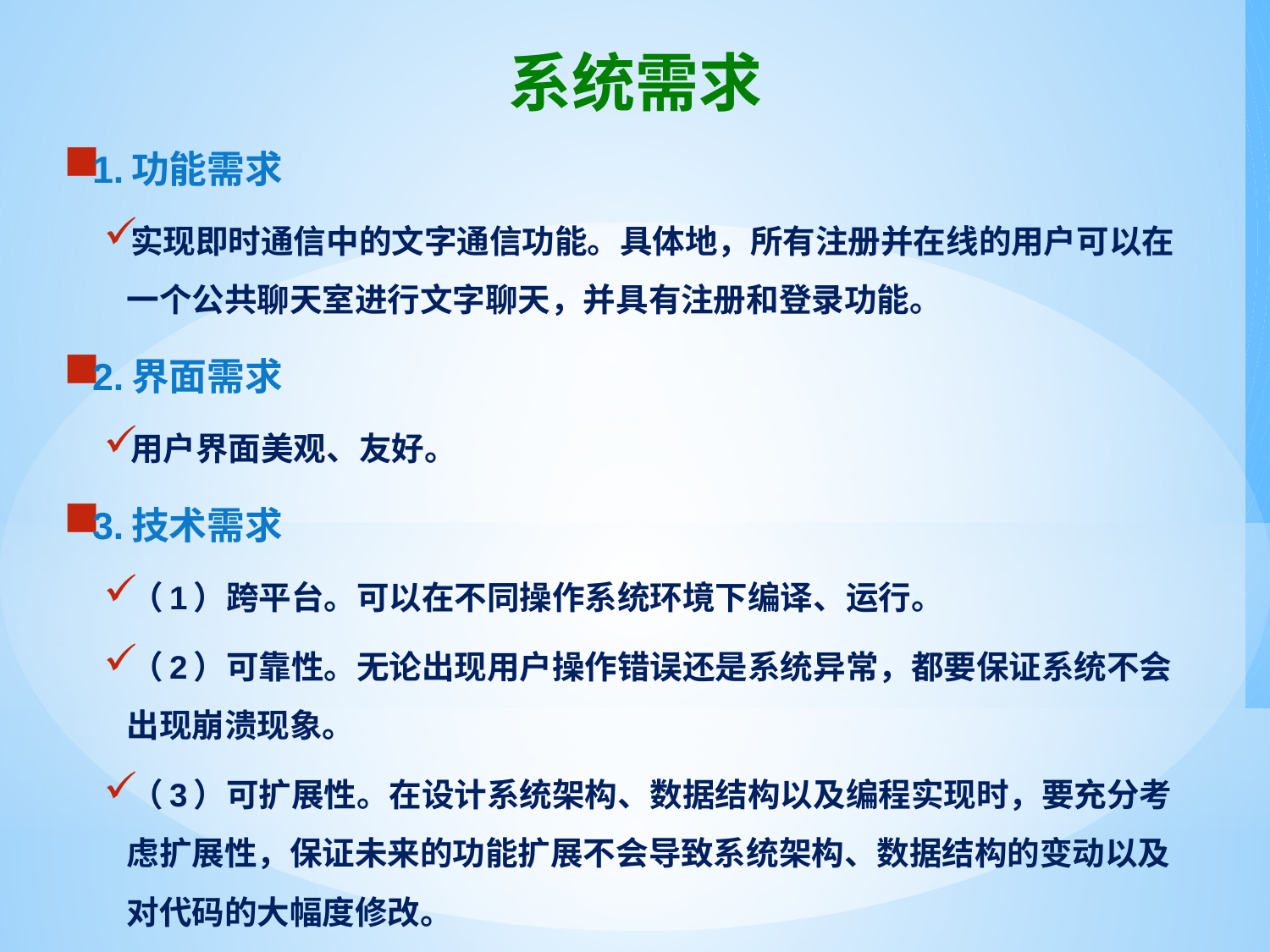

# 系统需求
1.功能需求
实现即时通信中的文字通信功能。具体地，所有注册并在线的用户可以在一个公共聊天室进行文字聊天，并具有注册和登录功能。
2.界面需求
用户界面美观、友好。
3.技术需求
（1）跨平台。可以在不同操作系统环境下编译、运行。
（2）可靠性。无论出现用户操作错误还是系统异常，都要保证系统不会出现崩溃现象。
（3）可扩展性。在设计系统架构、数据结构以及编程实现时，要充分考虑扩展性，保证未来的功能扩展不会导致系统架构、数据结构的变动以及对代码的大幅度修改。